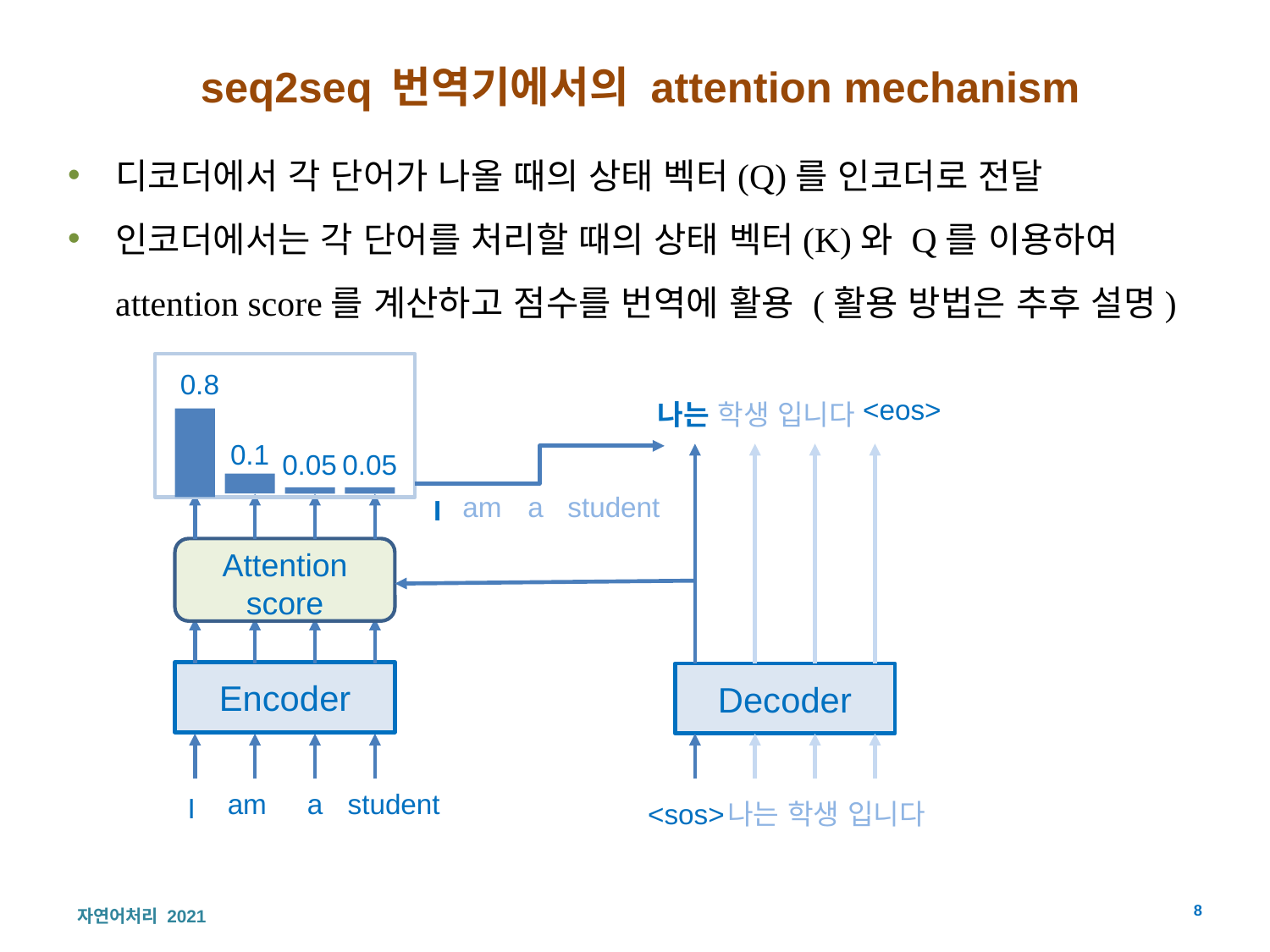

# seq2seq 번역기에서의 attention mechanism
디코더에서 각 단어가 나올 때의 상태 벡터(Q)를 인코더로 전달
인코더에서는 각 단어를 처리할 때의 상태 벡터(K)와 Q를 이용하여 attention score를 계산하고 점수를 번역에 활용 (활용 방법은 추후 설명)

0.8
<eos>
나는
학생
입니다

0.1
0.05
0.05

am
a
student
I

Attention score
Encoder
Decoder
am
a
student
I
<sos>
나는
학생
입니다